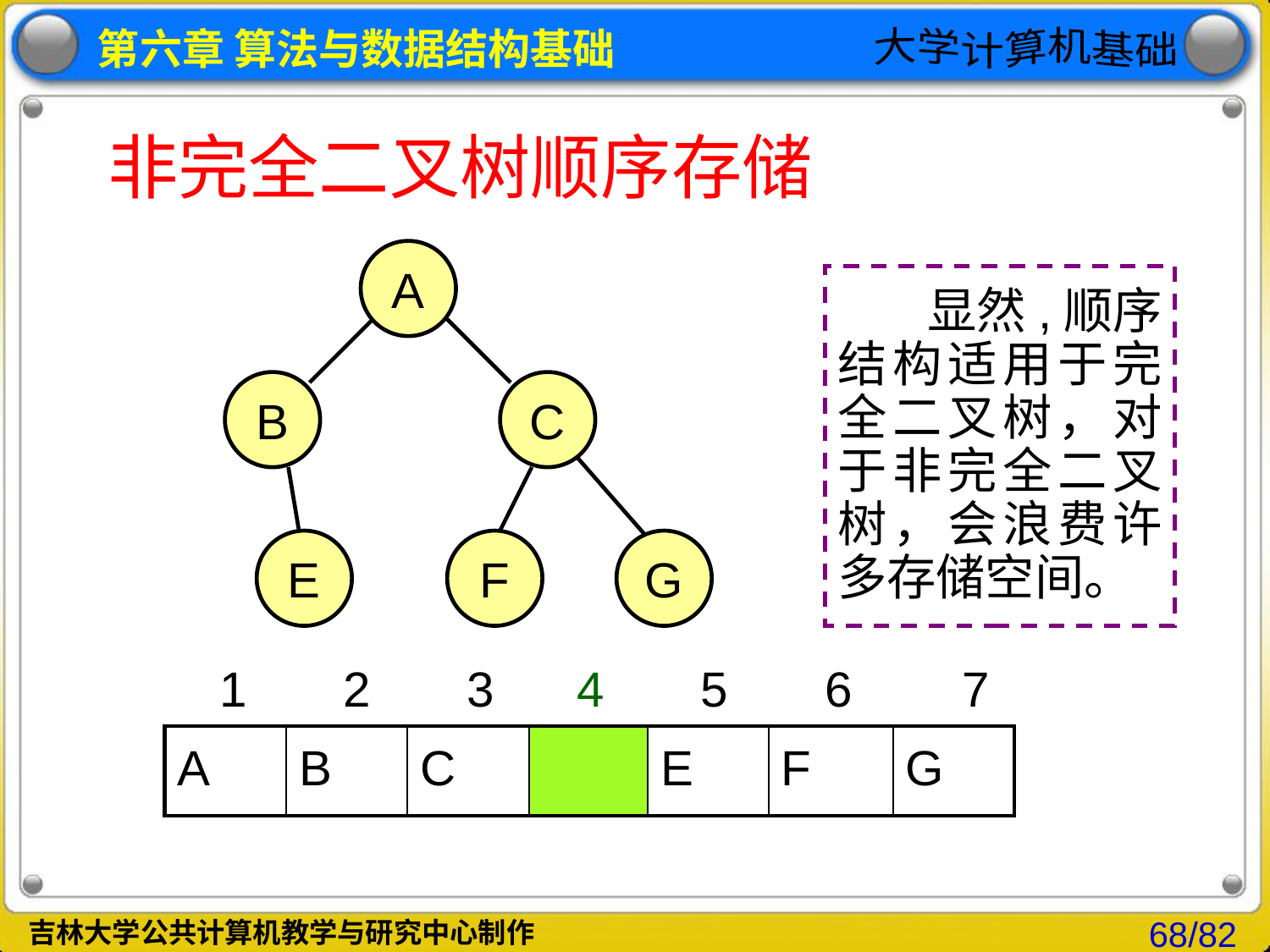

# 非完全二叉树顺序存储
A
       显然,顺序结构适用于完全二叉树，对于非完全二叉树，会浪费许多存储空间。

B
C

E
F
G
       1       2       3      4       5       6        7
| A | B | C |  | E | F | G |
| --- | --- | --- | --- | --- | --- | --- |
68/82